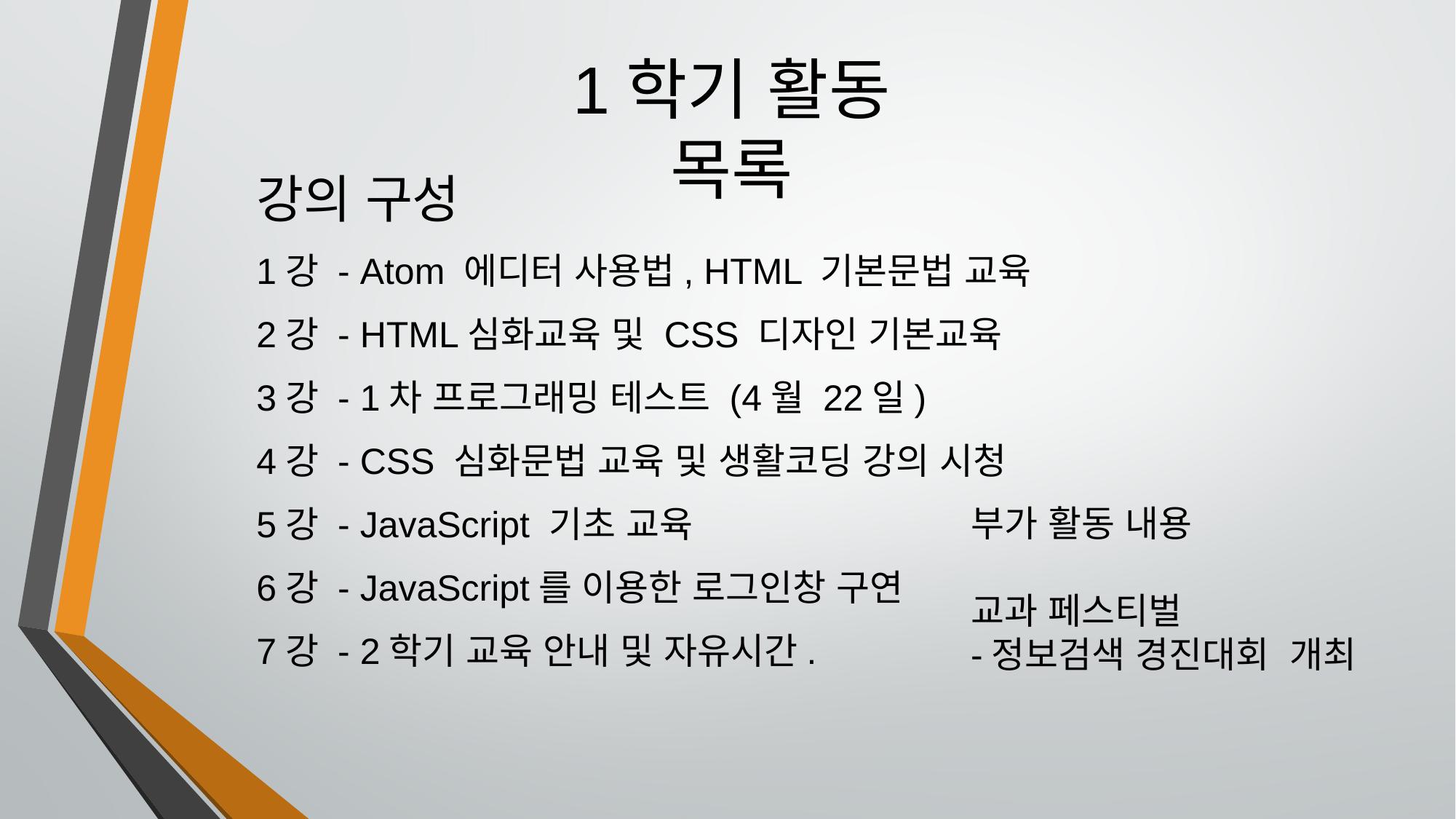

1학기 활동 목록
강의 구성
1강 - Atom 에디터 사용법, HTML 기본문법 교육
2강 - HTML심화교육 및 CSS 디자인 기본교육
3강 - 1차 프로그래밍 테스트 (4월 22일)
4강 - CSS 심화문법 교육 및 생활코딩 강의 시청
5강 - JavaScript 기초 교육
6강 - JavaScript를 이용한 로그인창 구연
7강 - 2학기 교육 안내 및 자유시간.
부가 활동 내용

교과 페스티벌
-정보검색 경진대회  개최